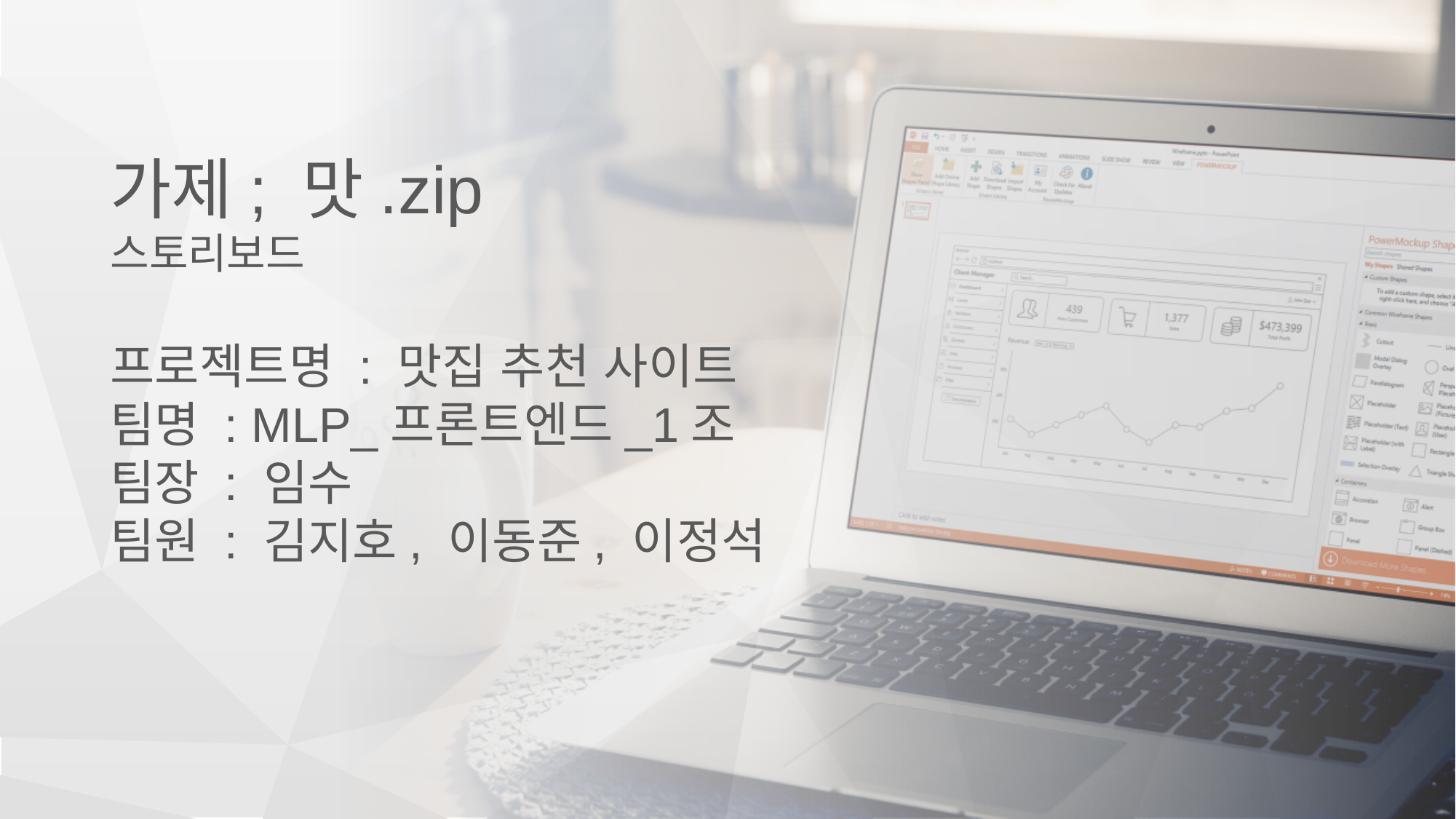

가제; 맛.zip
스토리보드

프로젝트명 : 맛집 추천 사이트
팀명 : MLP_프론트엔드_1조
팀장 : 임수
팀원 : 김지호, 이동준, 이정석